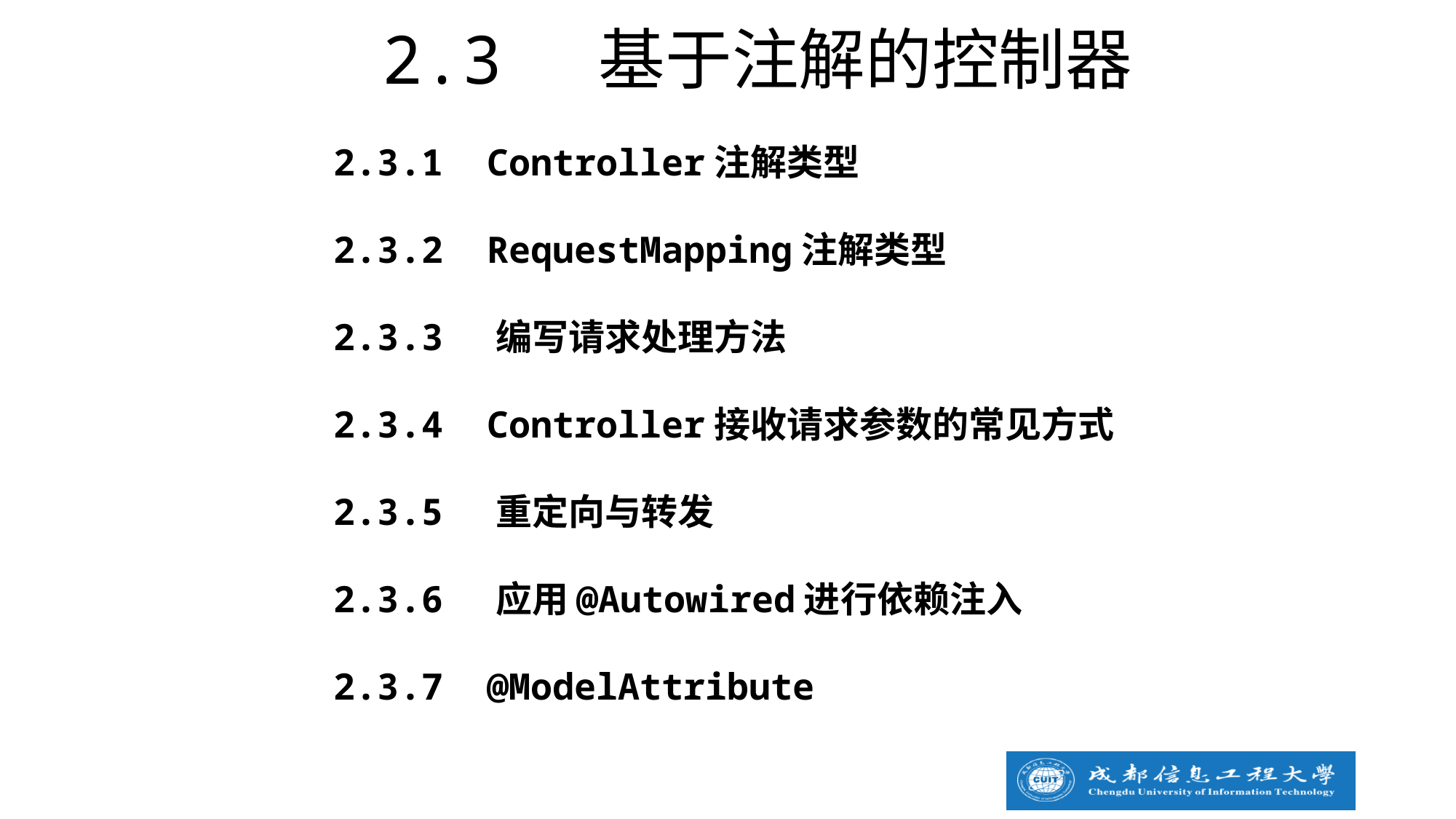

2.3  基于注解的控制器
2.3.1  Controller注解类型

2.3.2  RequestMapping注解类型

2.3.3  编写请求处理方法

2.3.4  Controller接收请求参数的常见方式

2.3.5  重定向与转发

2.3.6  应用@Autowired进行依赖注入

2.3.7  @ModelAttribute